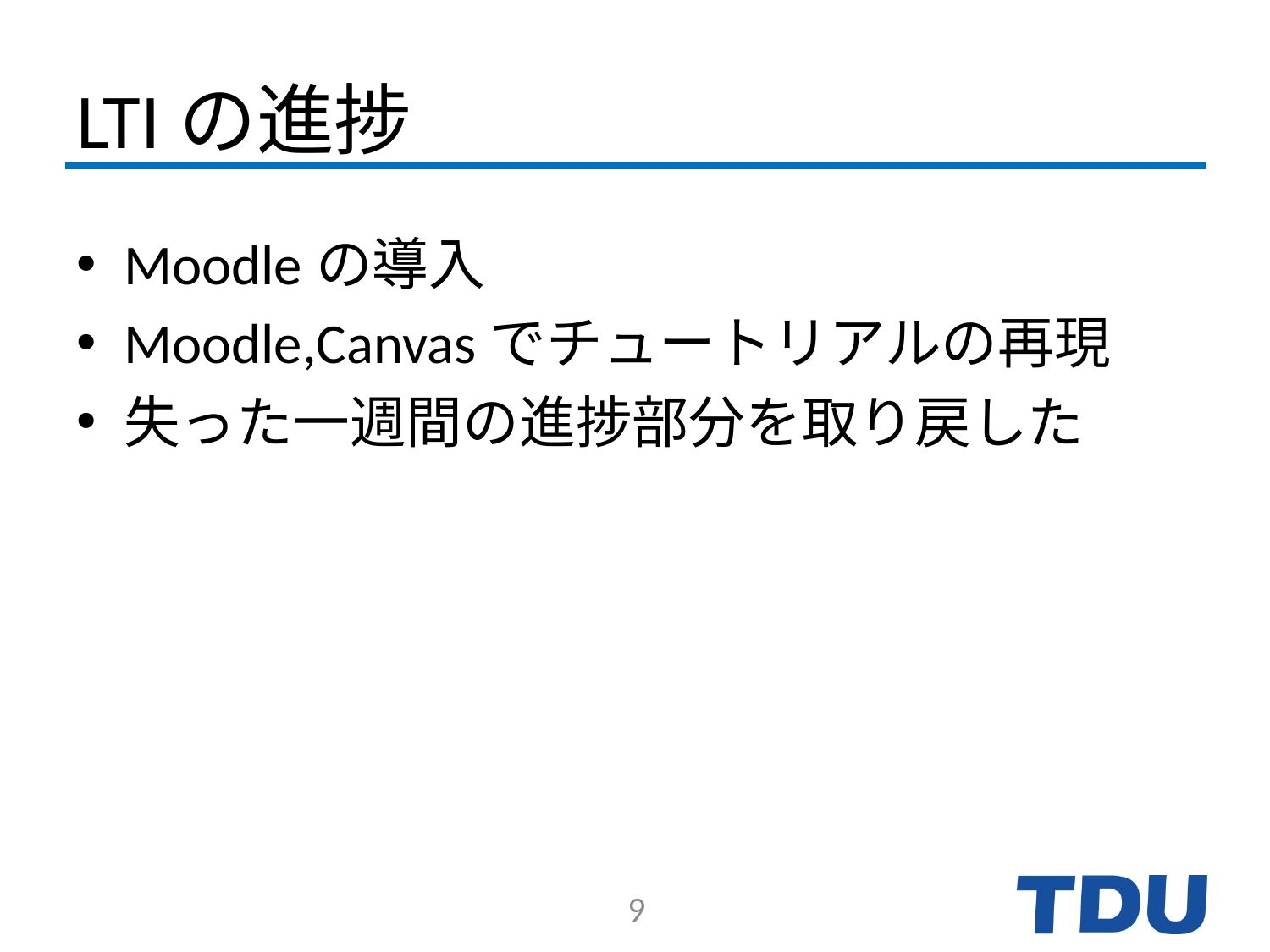

# LTIの進捗
Moodleの導入
Moodle,Canvasでチュートリアルの再現
失った一週間の進捗部分を取り戻した
9